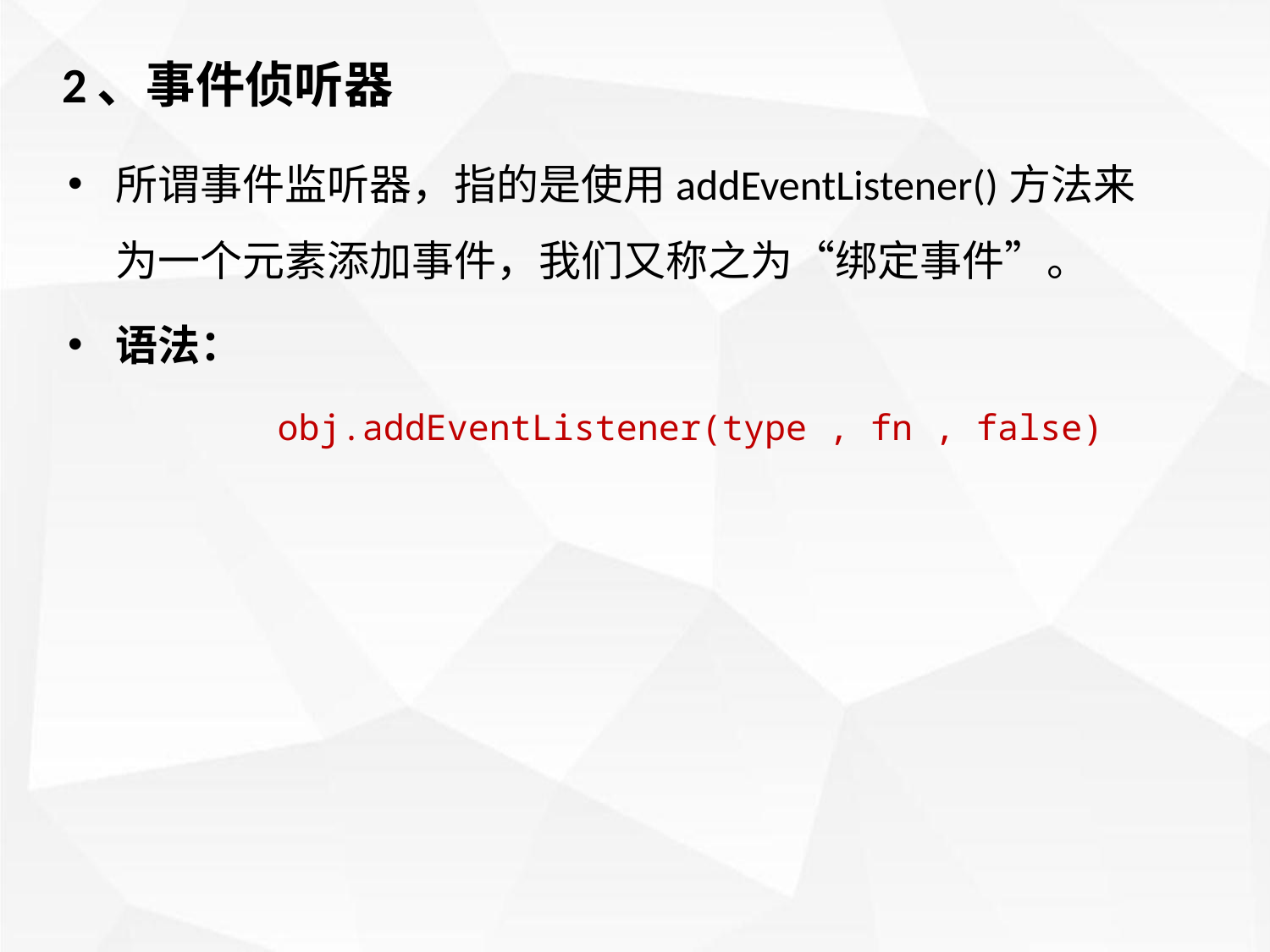

2、事件侦听器
所谓事件监听器，指的是使用addEventListener()方法来为一个元素添加事件，我们又称之为“绑定事件”。
语法：
obj.addEventListener(type , fn , false)